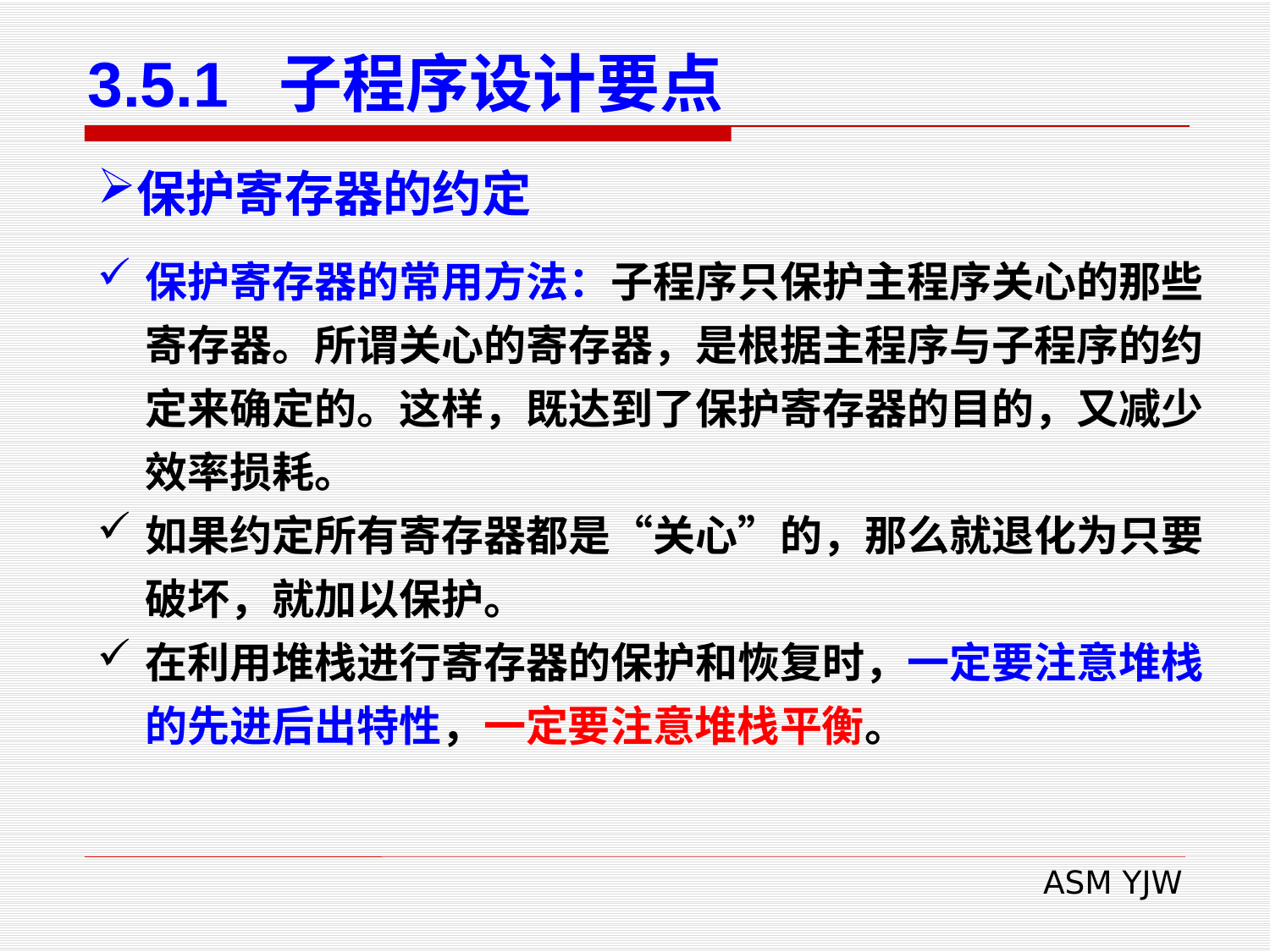

# 3.5.1  子程序设计要点
保护寄存器的约定
保护寄存器的常用方法：子程序只保护主程序关心的那些寄存器。所谓关心的寄存器，是根据主程序与子程序的约定来确定的。这样，既达到了保护寄存器的目的，又减少效率损耗。
如果约定所有寄存器都是“关心”的，那么就退化为只要破坏，就加以保护。
在利用堆栈进行寄存器的保护和恢复时，一定要注意堆栈的先进后出特性，一定要注意堆栈平衡。